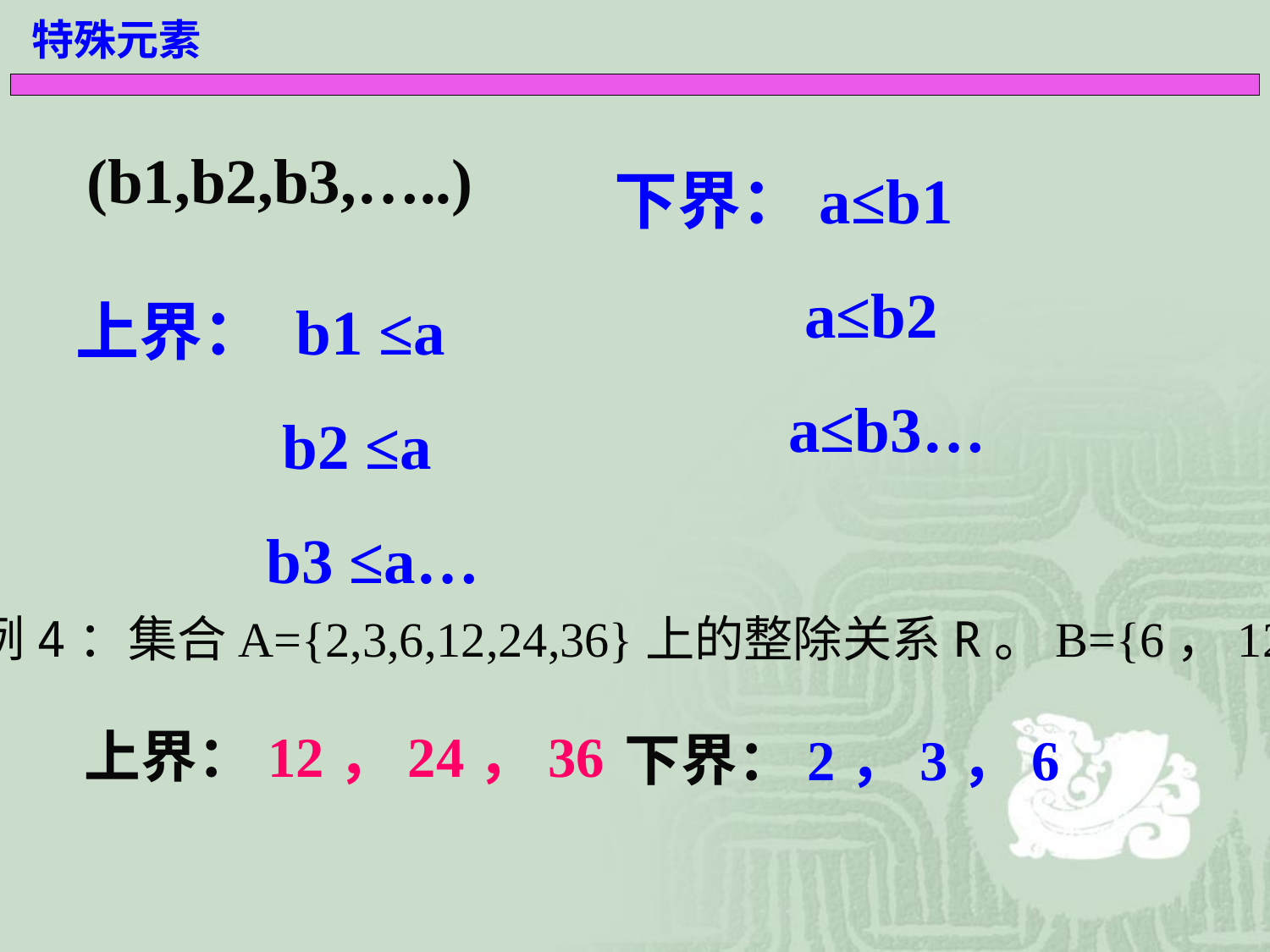

特殊元素

(b1,b2,b3,…..)
下界：a≤b1
            a≤b2
           a≤b3…
上界： b1 ≤a
             b2 ≤a
            b3 ≤a…
例4：集合A={2,3,6,12,24,36}上的整除关系R。B={6，12}
上界：12，24，36
下界：2，3，6